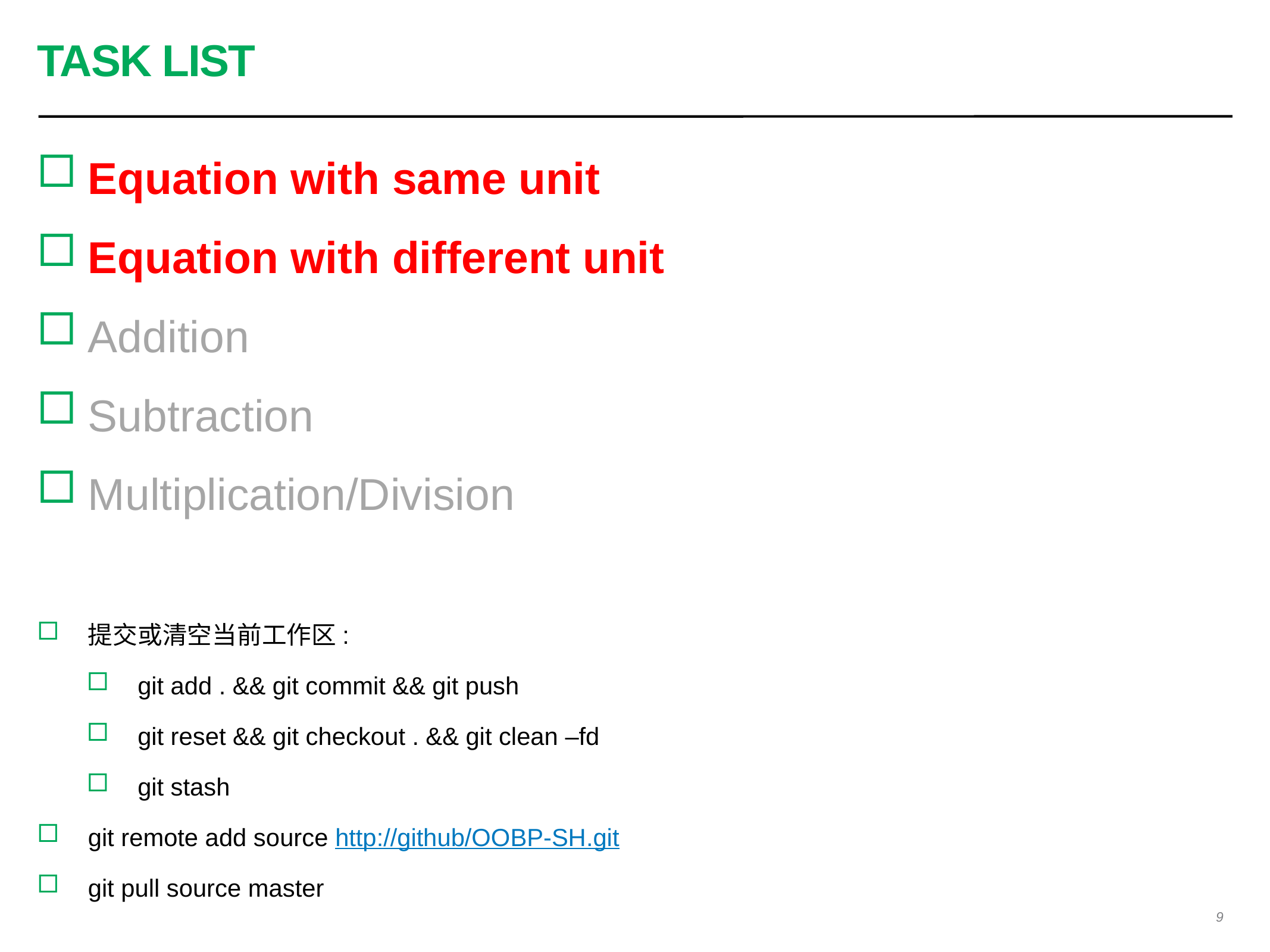

# Task List
Equation with same unit
Equation with different unit
Addition
Subtraction
Multiplication/Division

提交或清空当前工作区:
git add . && git commit && git push
git reset && git checkout . && git clean –fd
git stash
git remote add source http://github/OOBP-SH.git
git pull source master
9